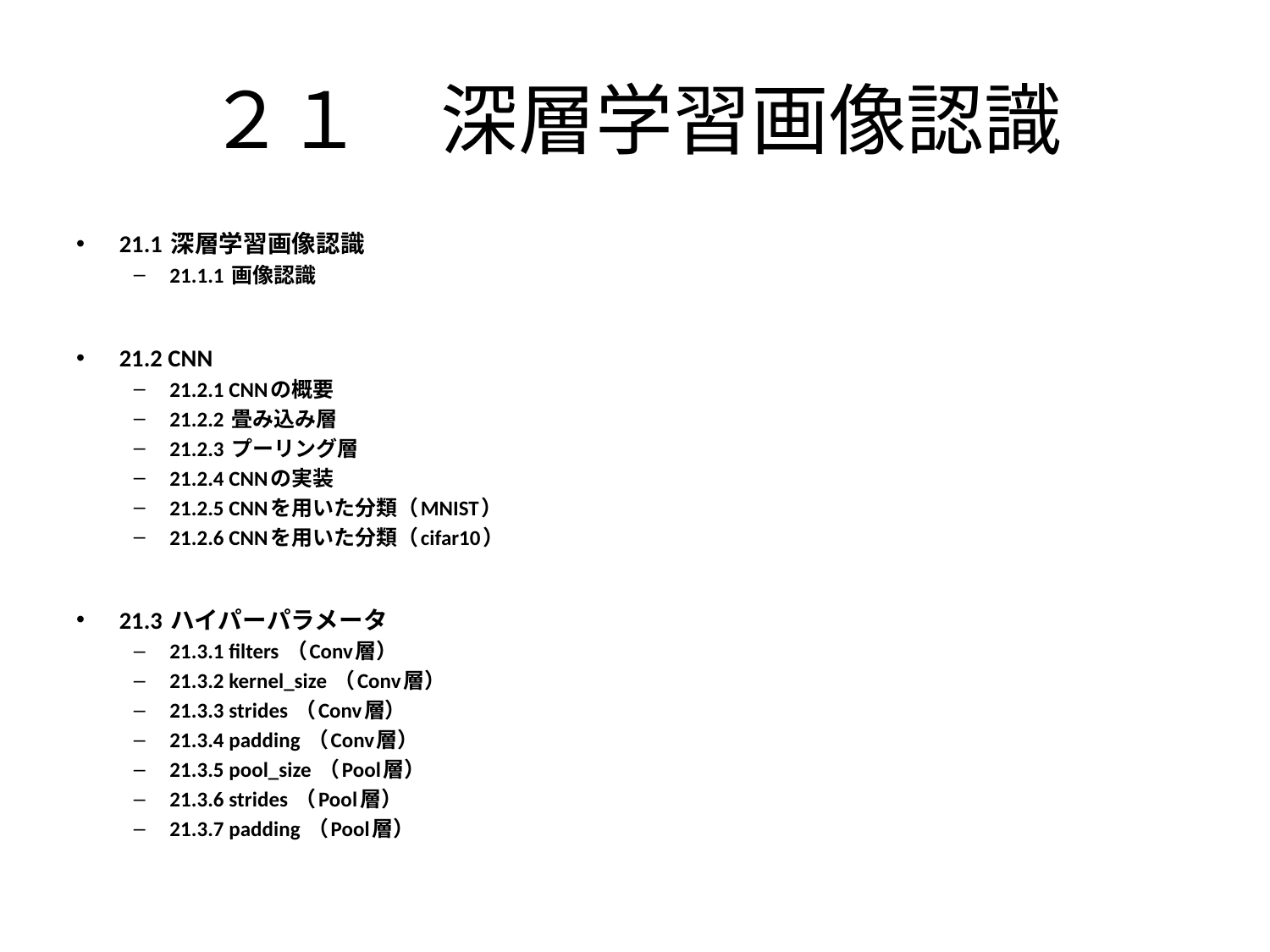

# ２１　深層学習画像認識
21.1 深層学習画像認識
21.1.1 画像認識
21.2 CNN
21.2.1 CNNの概要
21.2.2 畳み込み層
21.2.3 プーリング層
21.2.4 CNNの実装
21.2.5 CNNを用いた分類（MNIST）
21.2.6 CNNを用いた分類（cifar10）
21.3 ハイパーパラメータ
21.3.1 filters （Conv層）
21.3.2 kernel_size （Conv層）
21.3.3 strides （Conv層）
21.3.4 padding （Conv層）
21.3.5 pool_size （Pool層）
21.3.6 strides （Pool層）
21.3.7 padding （Pool層）